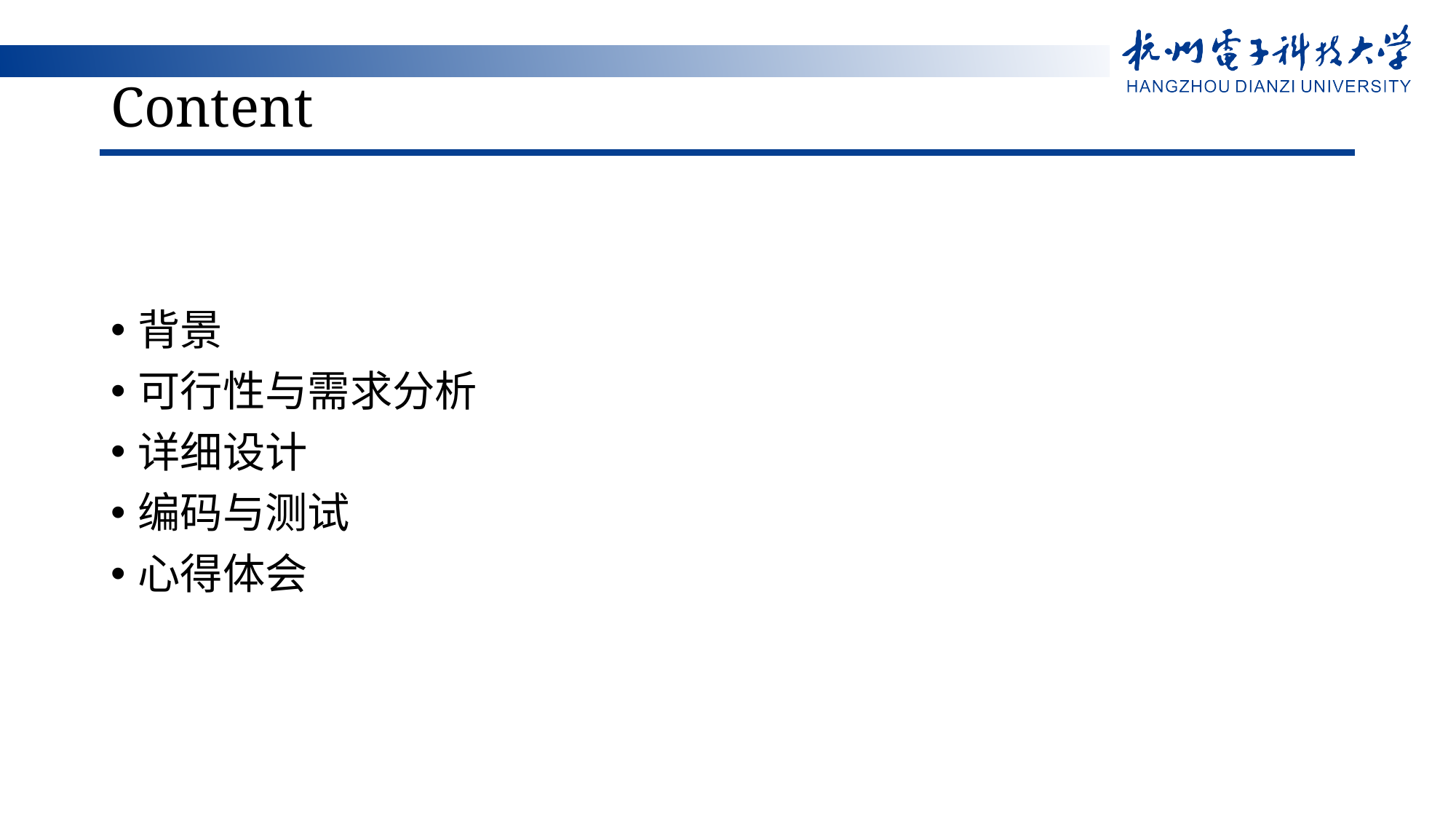

# Content

背景
可行性与需求分析
详细设计
编码与测试
心得体会